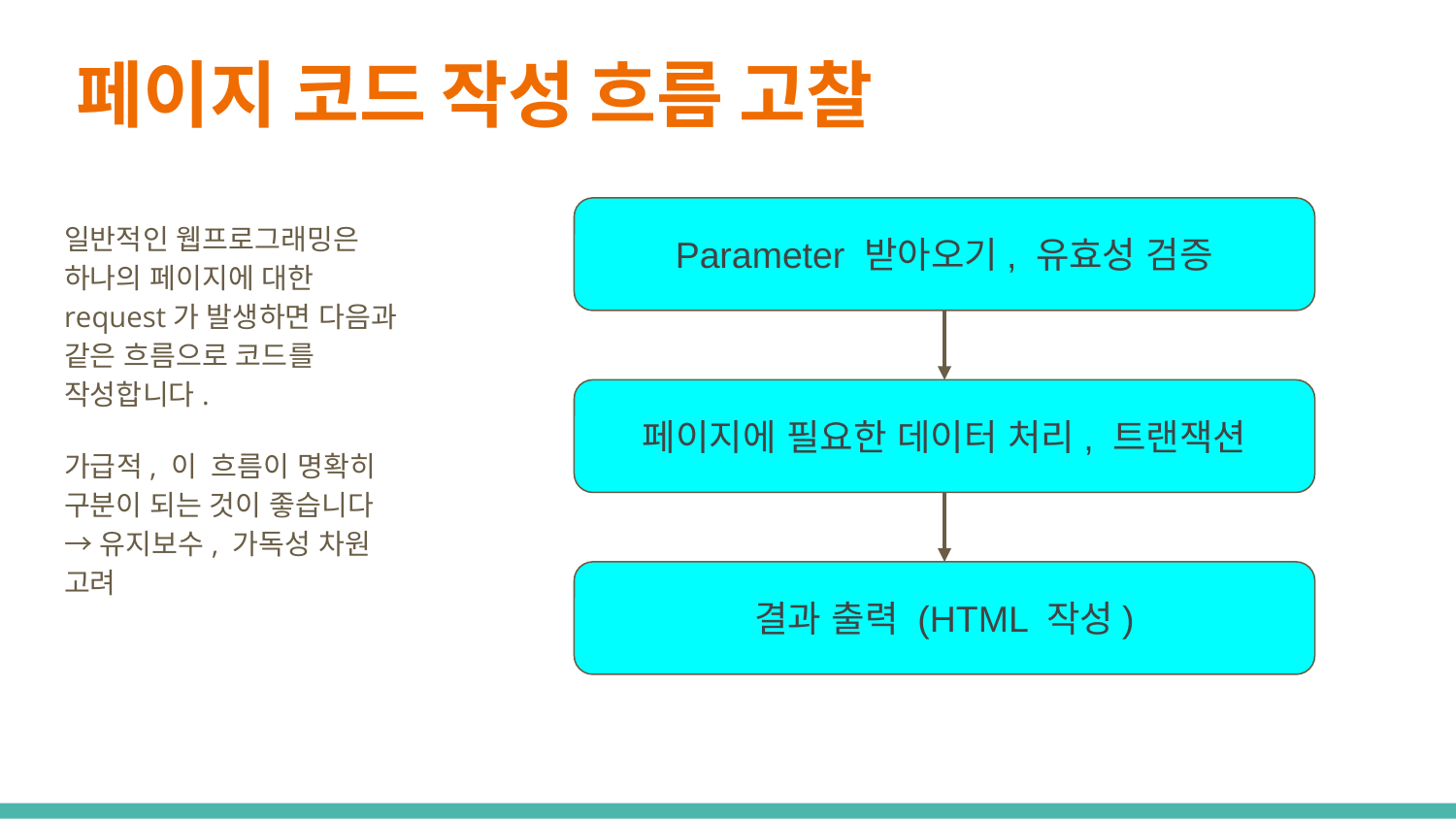

# 페이지 코드 작성 흐름 고찰
Parameter 받아오기, 유효성 검증
일반적인 웹프로그래밍은
하나의 페이지에 대한 request가 발생하면 다음과 같은 흐름으로 코드를 작성합니다.
가급적, 이  흐름이 명확히 구분이 되는 것이 좋습니다
→ 유지보수, 가독성 차원 고려
페이지에 필요한 데이터 처리, 트랜잭션
결과 출력 (HTML 작성)